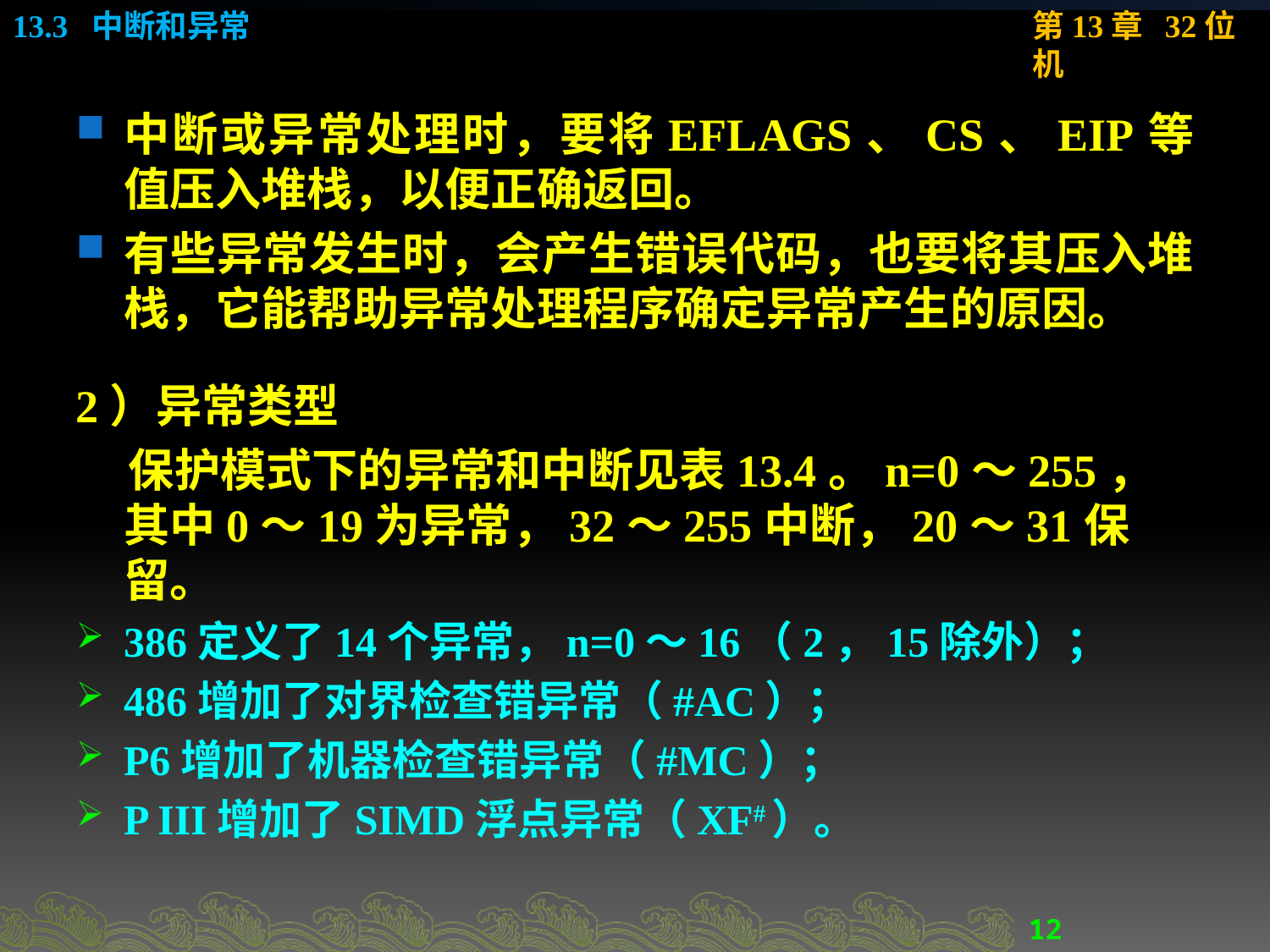

中断或异常处理时，要将EFLAGS、CS、EIP等值压入堆栈，以便正确返回。
有些异常发生时，会产生错误代码，也要将其压入堆栈，它能帮助异常处理程序确定异常产生的原因。
2）异常类型
    保护模式下的异常和中断见表13.4。n=0～255，其中0～19为异常，32～255中断，20～31保留。
386定义了14个异常，n=0～16（2，15除外）；
486增加了对界检查错异常（#AC）；
P6增加了机器检查错异常（#MC）；
P III增加了SIMD浮点异常（XF#）。